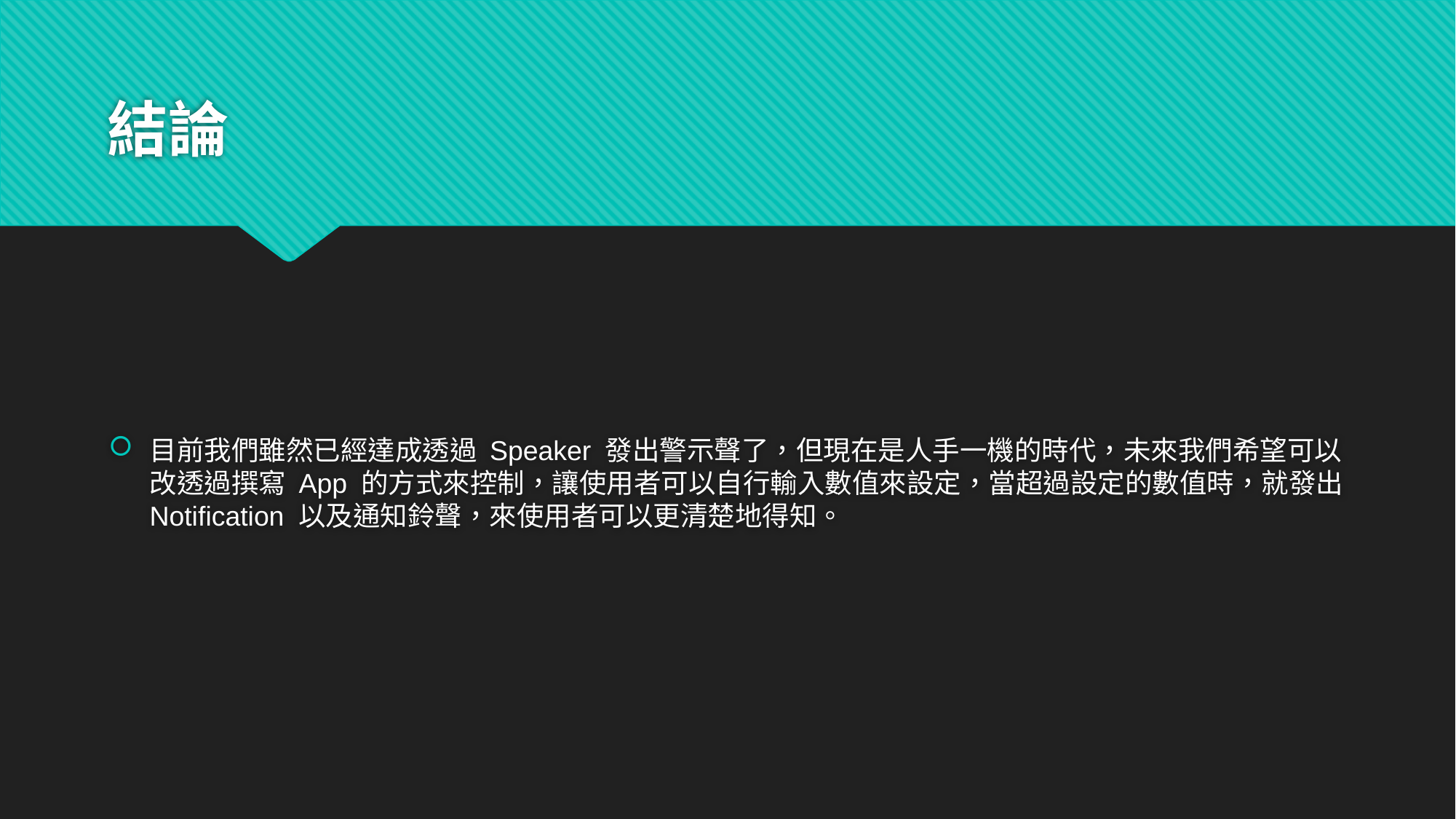

# 結論
目前我們雖然已經達成透過 Speaker 發出警示聲了，但現在是人手一機的時代，未來我們希望可以改透過撰寫 App 的方式來控制，讓使用者可以自行輸入數值來設定，當超過設定的數值時，就發出 Notification 以及通知鈴聲，來使用者可以更清楚地得知。